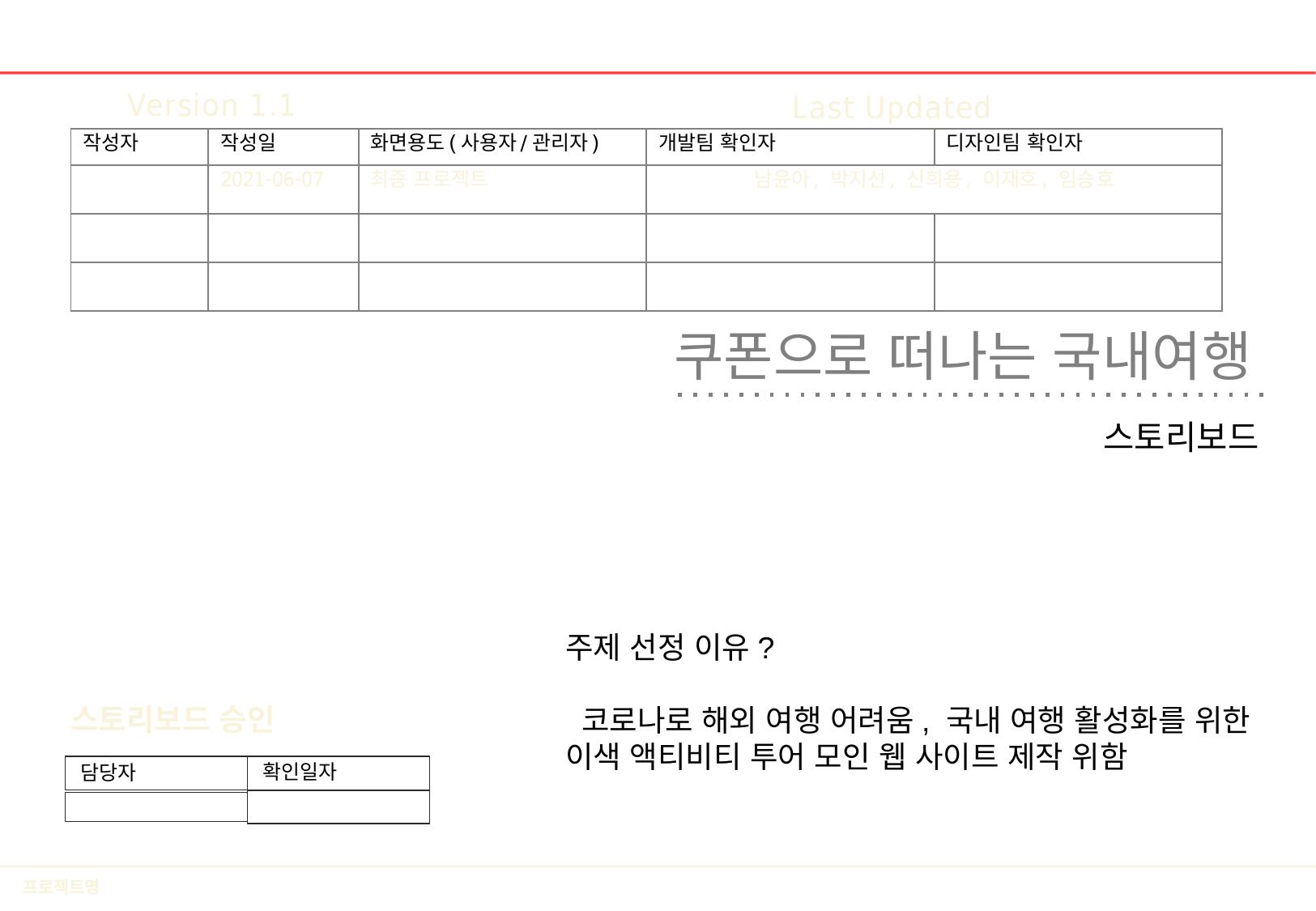

Version 1.1
Last Updated
| 작성자 | 작성일 | 화면용도(사용자/관리자) | 개발팀 확인자 | 디자인팀 확인자 |
| --- | --- | --- | --- | --- |
|  | 2021-06-07 | 최종 프로젝트 | 남윤아, 박지선, 신희용, 이재호, 임승호 |  |
|  |  |  |  |  |
|  |  |  |  |  |
쿠폰으로 떠나는 국내여행
스토리보드
주제 선정 이유?

 코로나로 해외 여행 어려움, 국내 여행 활성화를 위한 이색 액티비티 투어 모인 웹 사이트 제작 위함
스토리보드 승인
확인일자
담당자